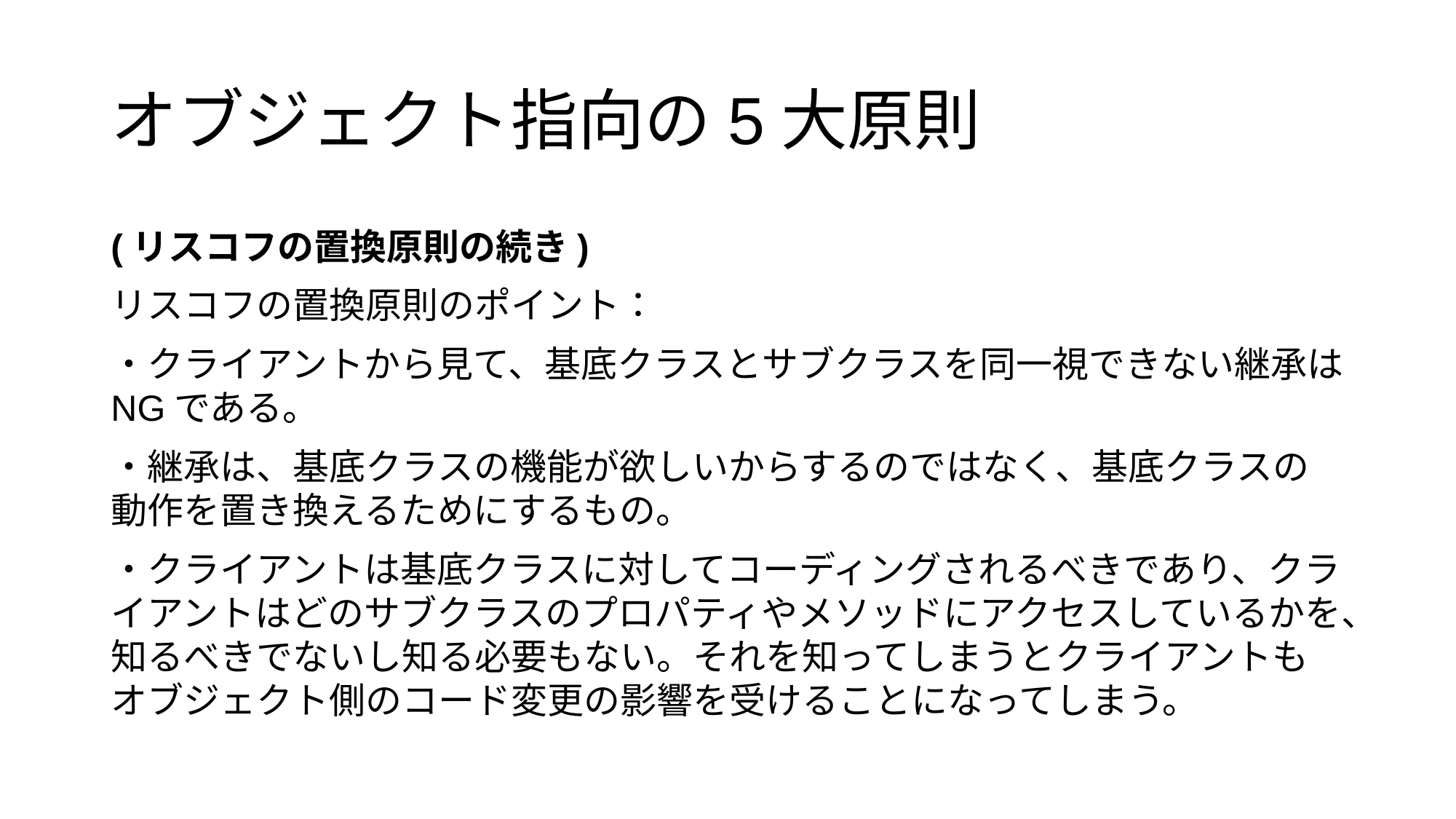

# オブジェクト指向の5大原則
(リスコフの置換原則の続き)
リスコフの置換原則のポイント：
・クライアントから見て、基底クラスとサブクラスを同一視できない継承はNGである。
・継承は、基底クラスの機能が欲しいからするのではなく、基底クラスの動作を置き換えるためにするもの。
・クライアントは基底クラスに対してコーディングされるべきであり、クライアントはどのサブクラスのプロパティやメソッドにアクセスしているかを、知るべきでないし知る必要もない。それを知ってしまうとクライアントもオブジェクト側のコード変更の影響を受けることになってしまう。